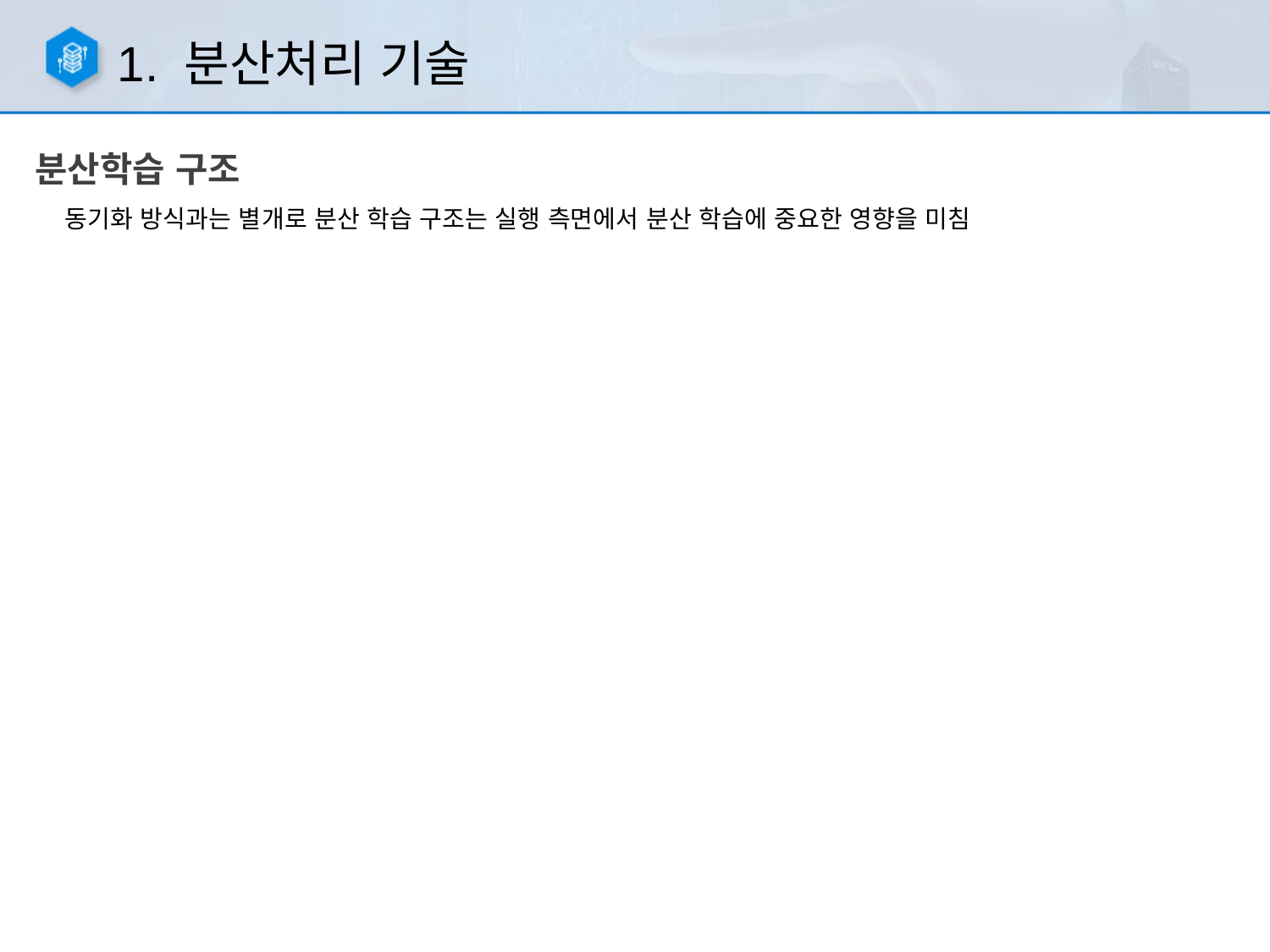

1. 분산처리 기술
분산학습 구조
동기화 방식과는 별개로 분산 학습 구조는 실행 측면에서 분산 학습에 중요한 영향을 미침